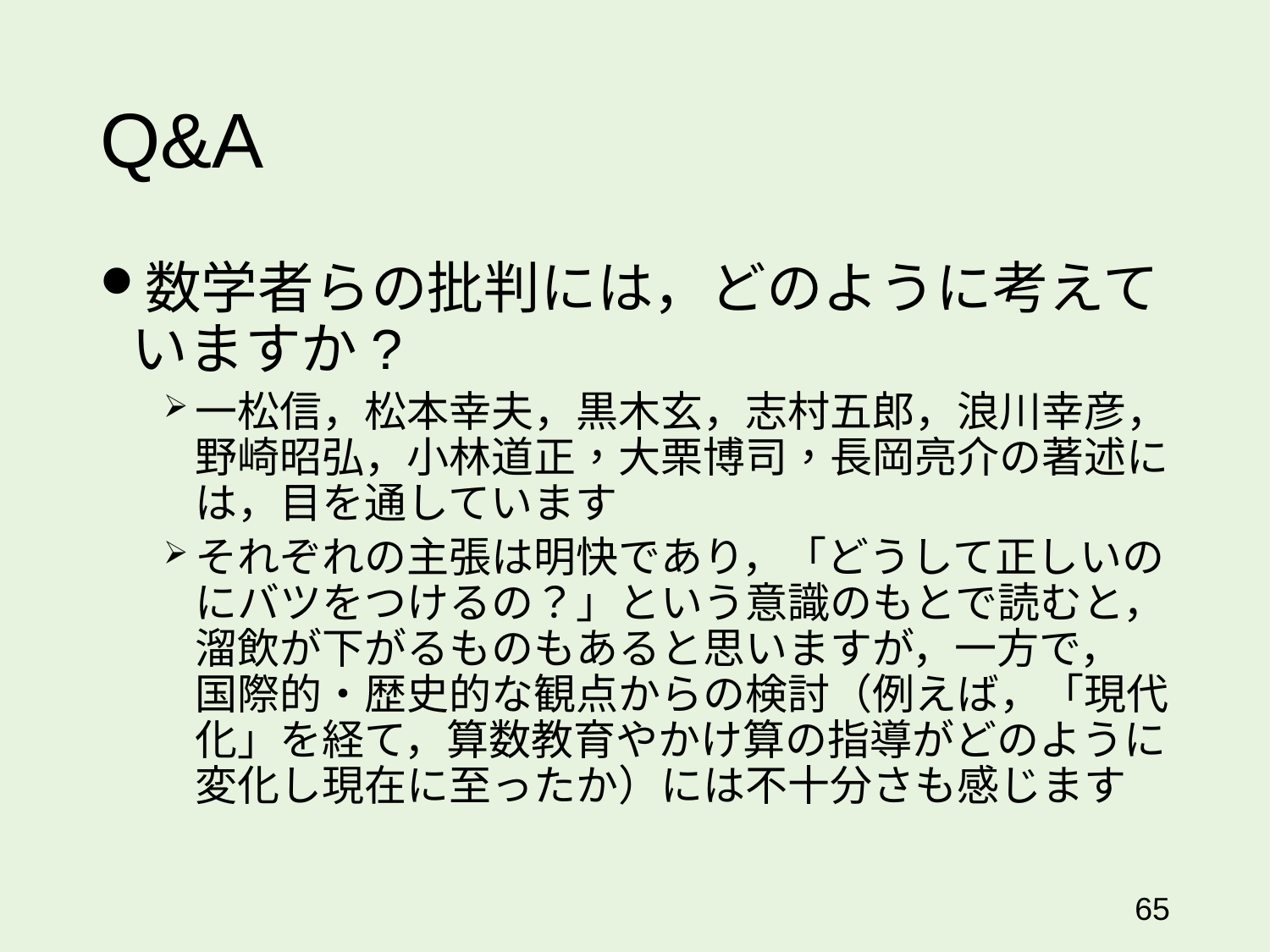

# Q&A
数学者らの批判には，どのように考えていますか?
一松信，松本幸夫，黒木玄，志村五郎，浪川幸彦，野崎昭弘，小林道正，大栗博司，長岡亮介の著述には，目を通しています
それぞれの主張は明快であり，「どうして正しいのにバツをつけるの？」という意識のもとで読むと，溜飲が下がるものもあると思いますが，一方で，
国際的・歴史的な観点からの検討（例えば，「現代化」を経て，算数教育やかけ算の指導がどのように変化し現在に至ったか）には不十分さも感じます
65